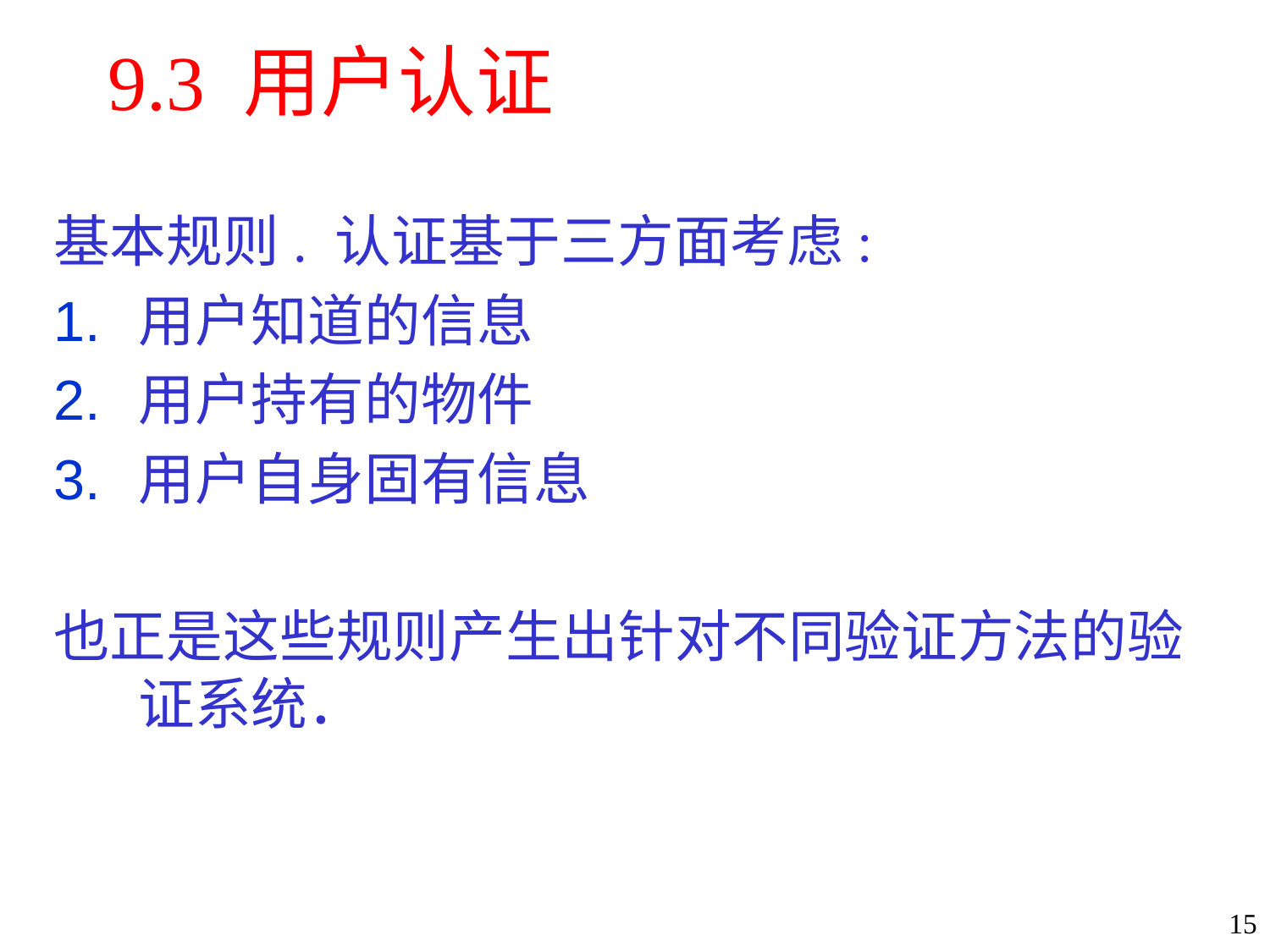

# 9.3 用户认证
基本规则. 认证基于三方面考虑:
用户知道的信息
用户持有的物件
用户自身固有信息

也正是这些规则产生出针对不同验证方法的验证系统．
15